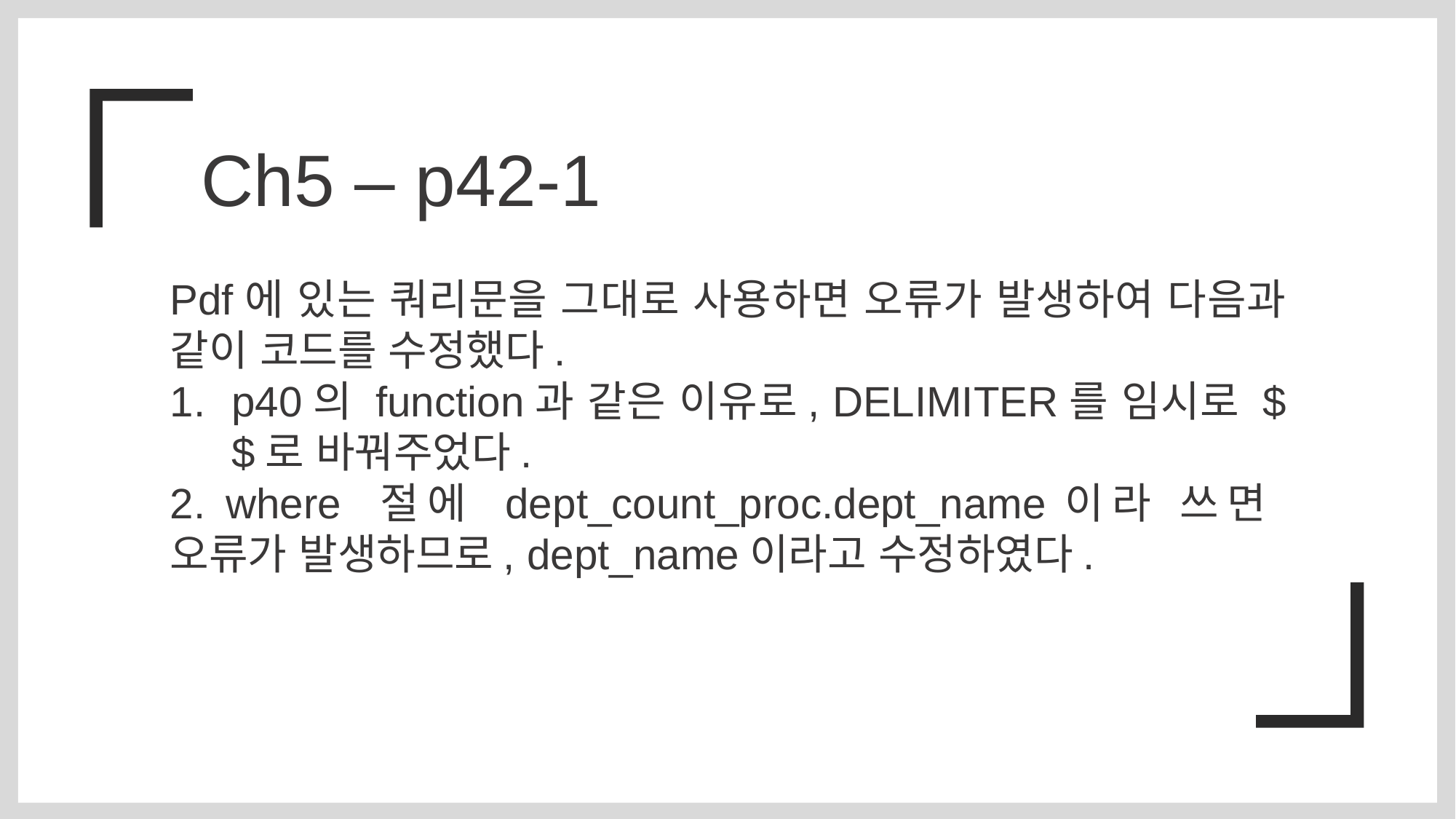

Ch5 – p42-1
Pdf에 있는 쿼리문을 그대로 사용하면 오류가 발생하여 다음과 같이 코드를 수정했다.
p40의 function과 같은 이유로, DELIMITER를 임시로 $$로 바꿔주었다.
2. where 절에 dept_count_proc.dept_name이라 쓰면  오류가 발생하므로, dept_name이라고 수정하였다.